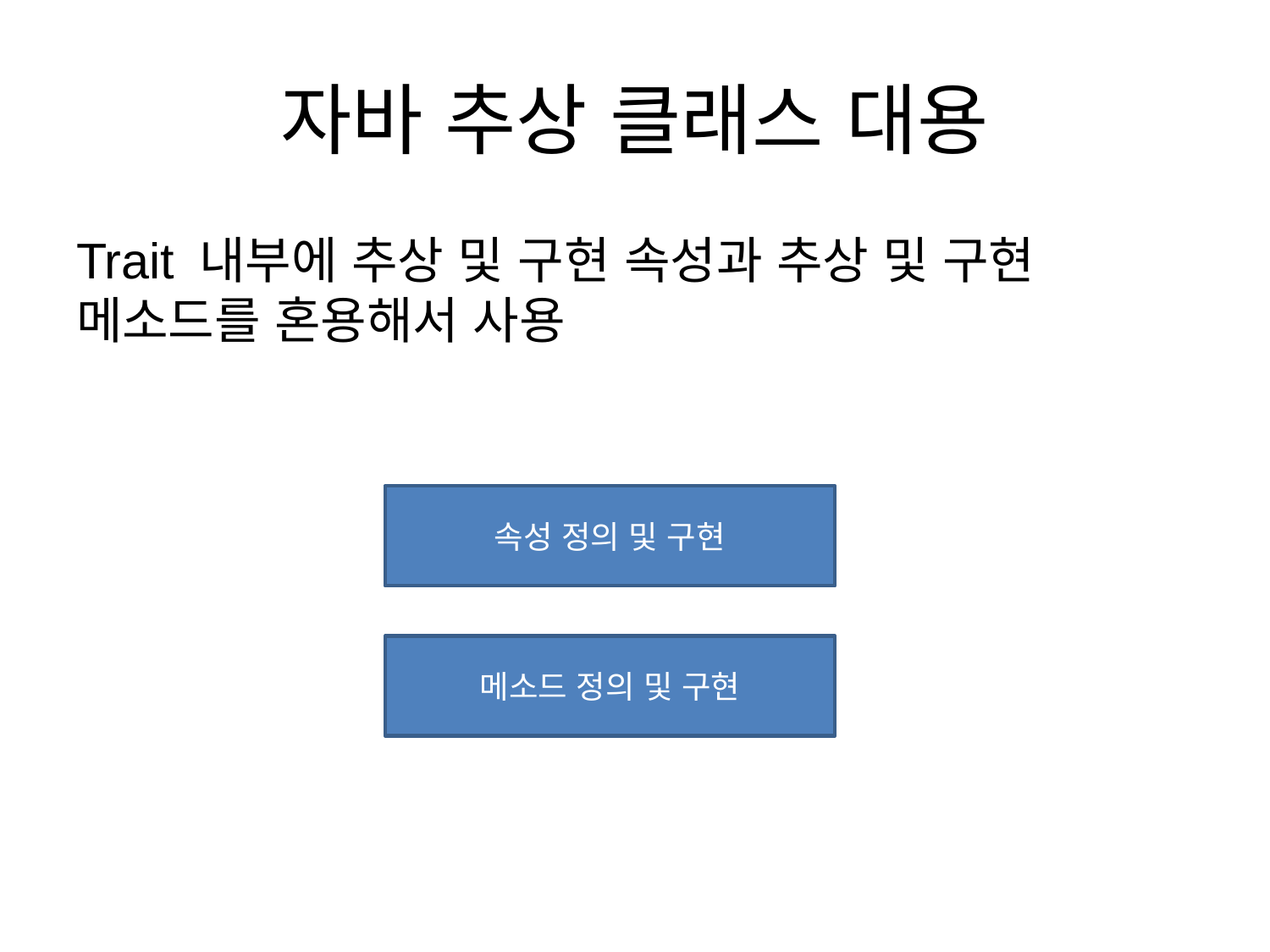

# 자바 추상 클래스 대용
Trait 내부에 추상 및 구현 속성과 추상 및 구현 메소드를 혼용해서 사용
속성 정의 및 구현
메소드 정의 및 구현